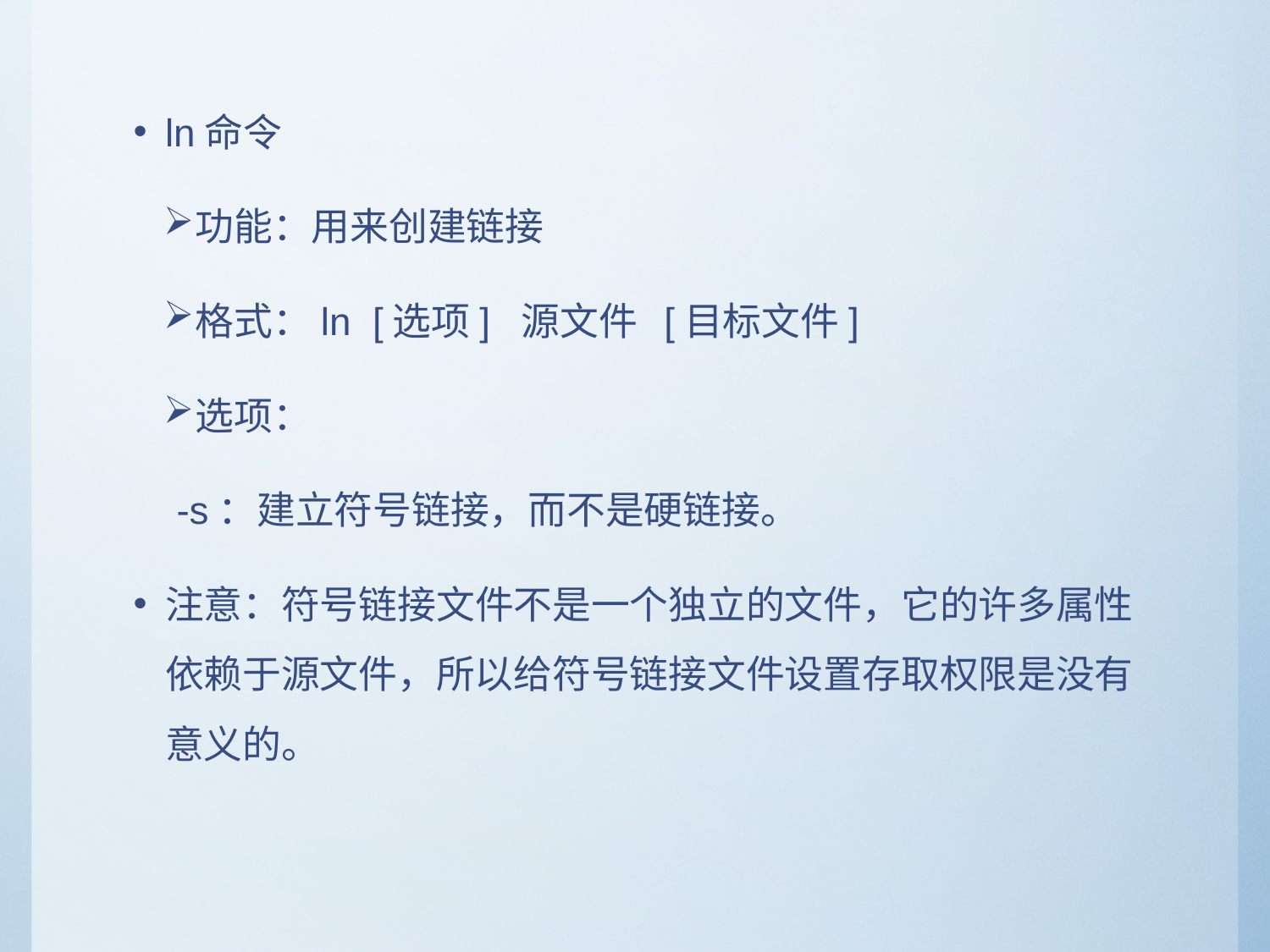

ln命令
功能：用来创建链接
格式：ln  [选项]  源文件  [目标文件]
选项：
    -s：建立符号链接，而不是硬链接。
注意：符号链接文件不是一个独立的文件，它的许多属性依赖于源文件，所以给符号链接文件设置存取权限是没有意义的。